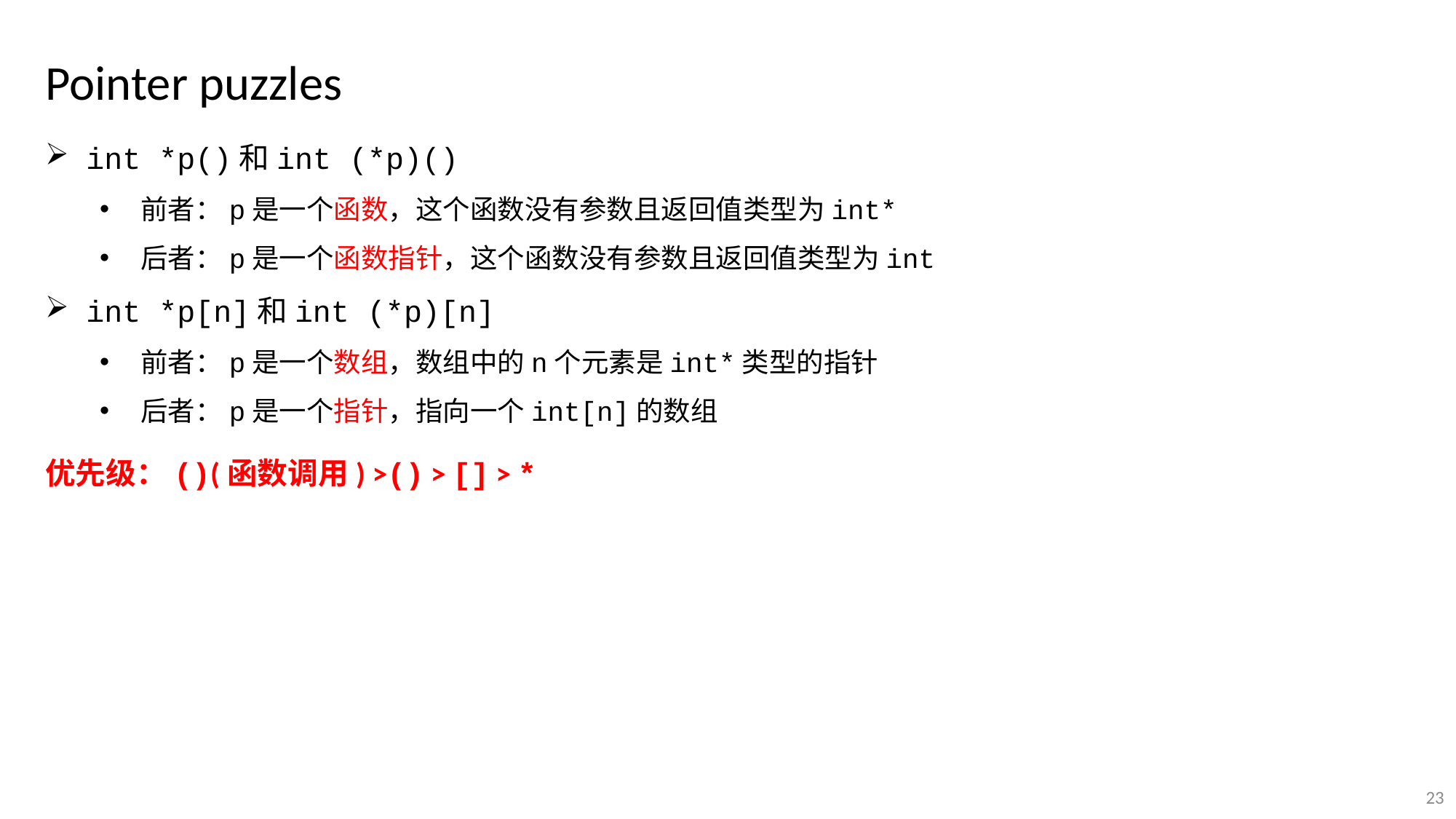

Pointer puzzles
int *p()和int (*p)()
前者：p是一个函数，这个函数没有参数且返回值类型为int*
后者：p是一个函数指针，这个函数没有参数且返回值类型为int
int *p[n]和int (*p)[n]
前者：p是一个数组，数组中的n个元素是int*类型的指针
后者：p是一个指针，指向一个int[n]的数组
优先级：()(函数调用) >() > [] > *
23